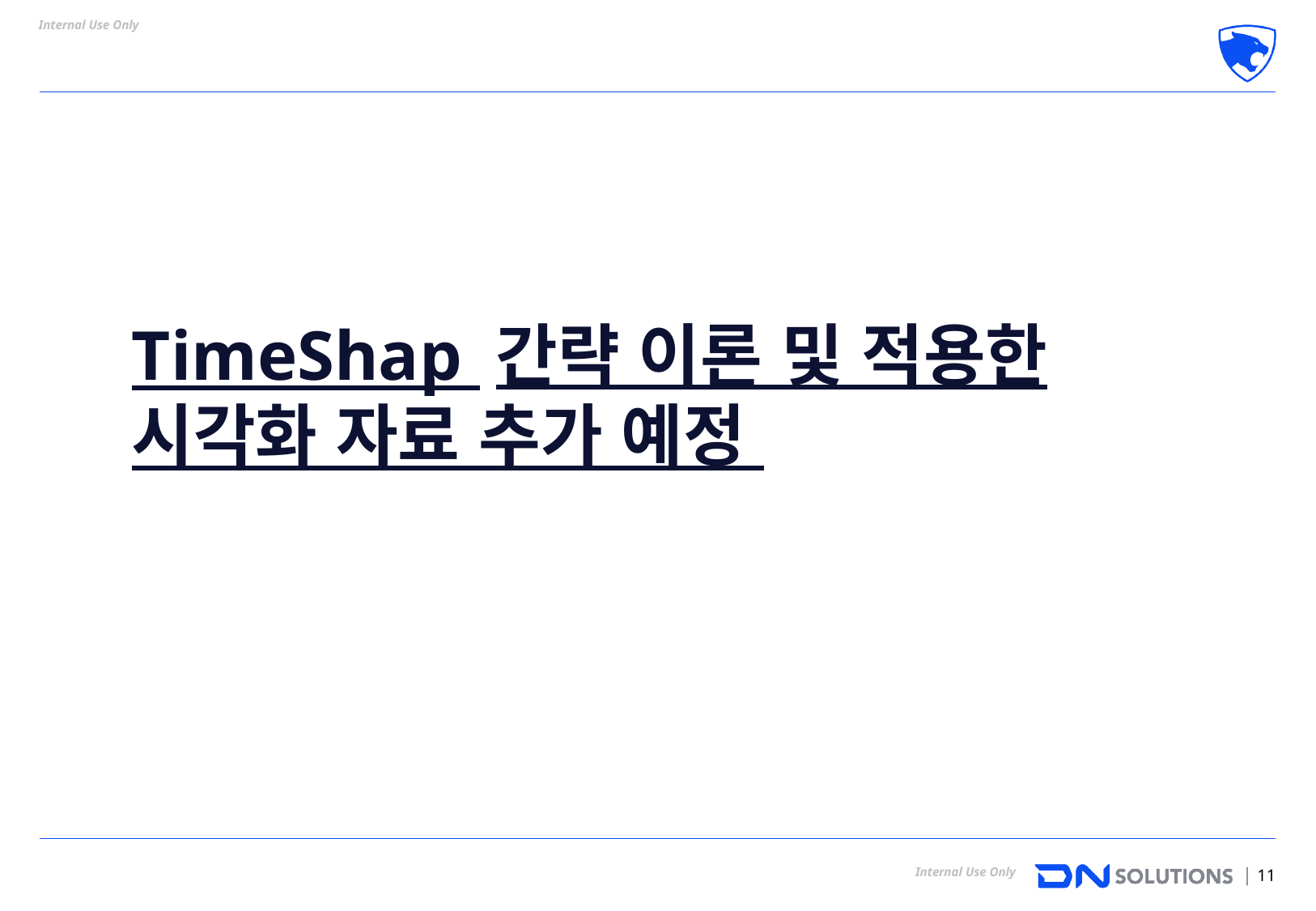

# TimeShap 간략 이론 및 적용한 시각화 자료 추가 예정